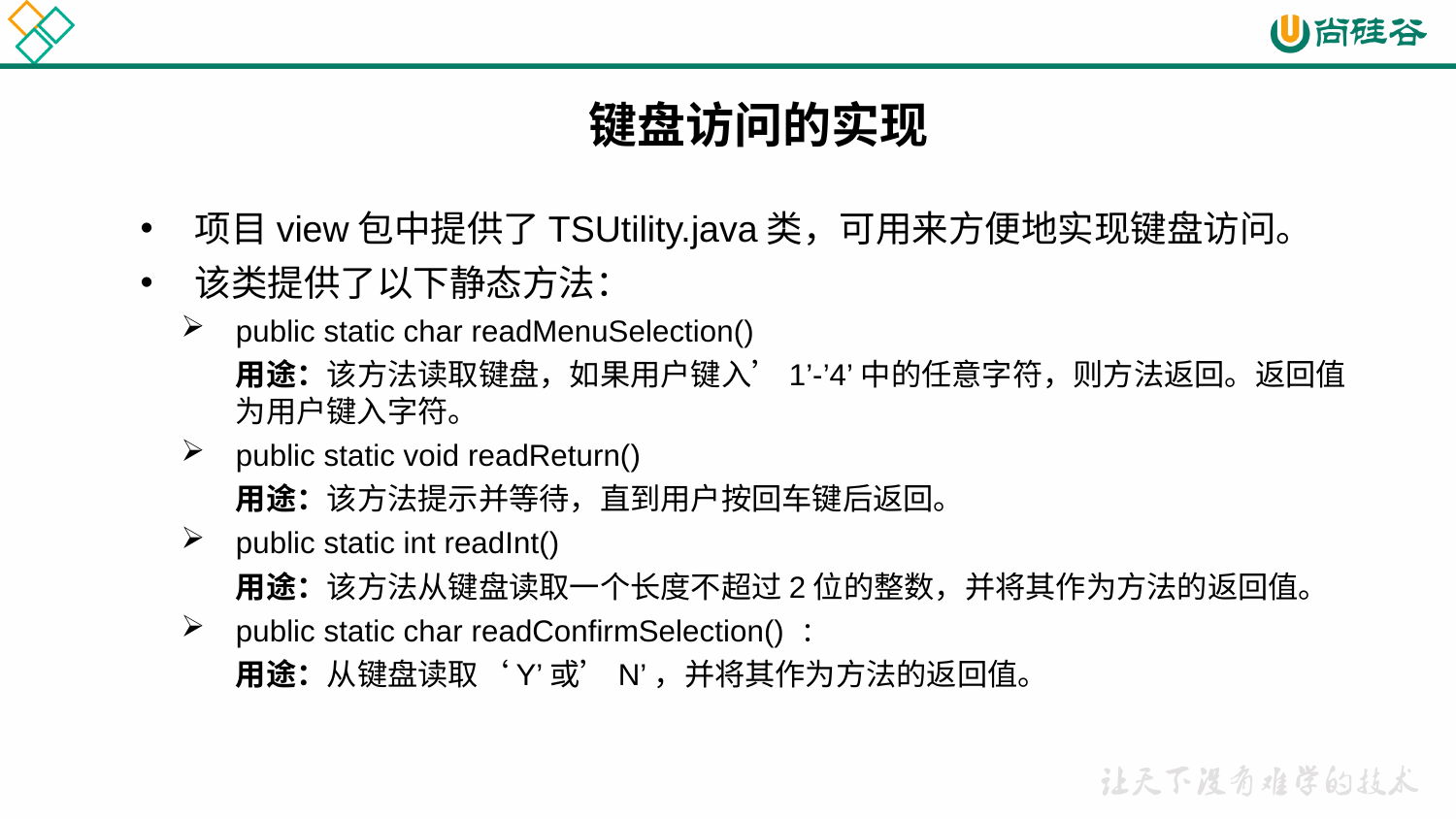

# 键盘访问的实现
项目view包中提供了TSUtility.java类，可用来方便地实现键盘访问。
该类提供了以下静态方法：
public static char readMenuSelection()
	用途：该方法读取键盘，如果用户键入’1’-’4’中的任意字符，则方法返回。返回值为用户键入字符。
public static void readReturn()
	用途：该方法提示并等待，直到用户按回车键后返回。
public static int readInt()
	用途：该方法从键盘读取一个长度不超过2位的整数，并将其作为方法的返回值。
public static char readConfirmSelection() ：
	用途：从键盘读取‘Y’或’N’，并将其作为方法的返回值。